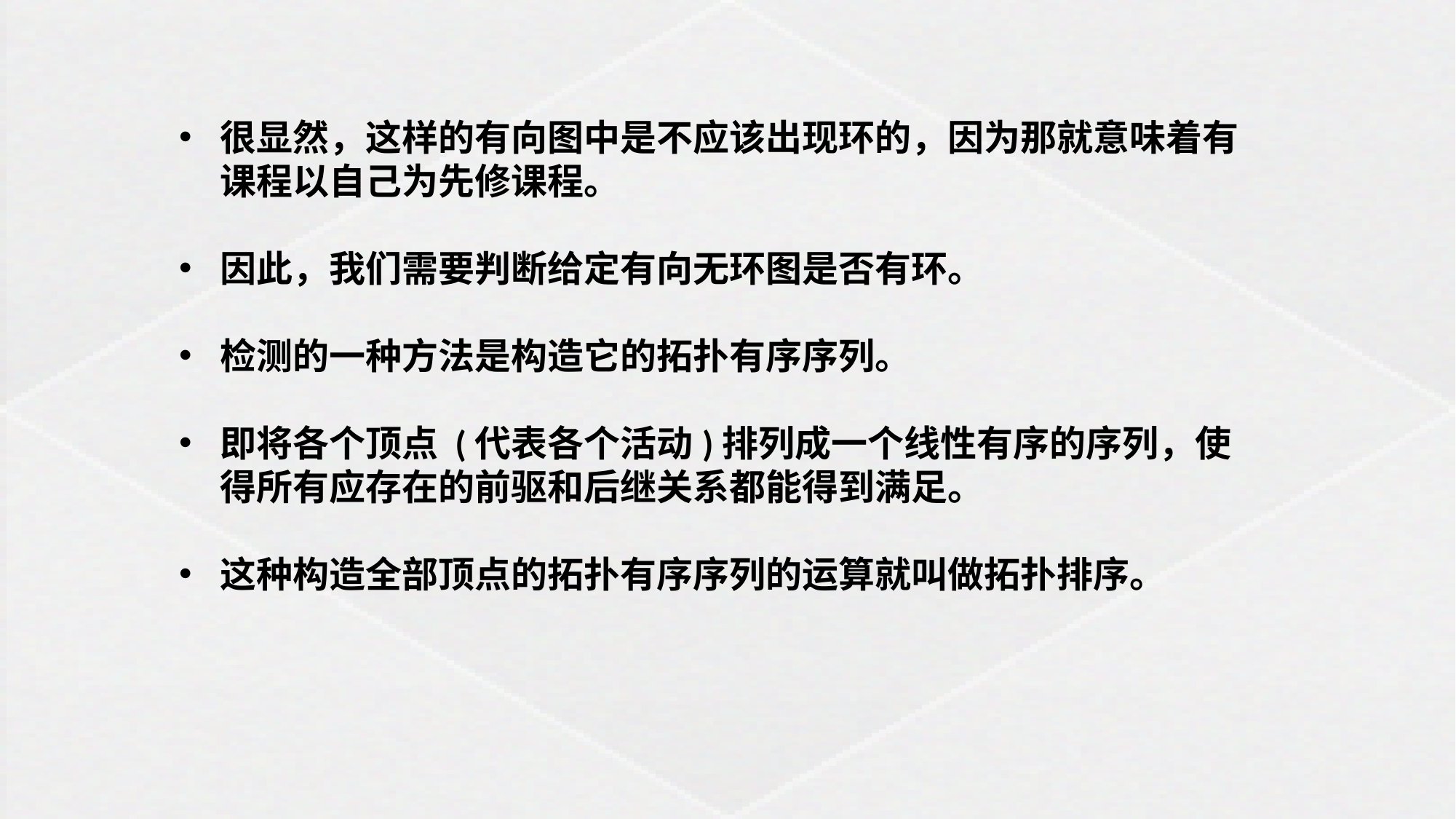

很显然，这样的有向图中是不应该出现环的，因为那就意味着有课程以自己为先修课程。

因此，我们需要判断给定有向无环图是否有环。

检测的一种方法是构造它的拓扑有序序列。

即将各个顶点 (代表各个活动)排列成一个线性有序的序列，使得所有应存在的前驱和后继关系都能得到满足。

这种构造全部顶点的拓扑有序序列的运算就叫做拓扑排序。